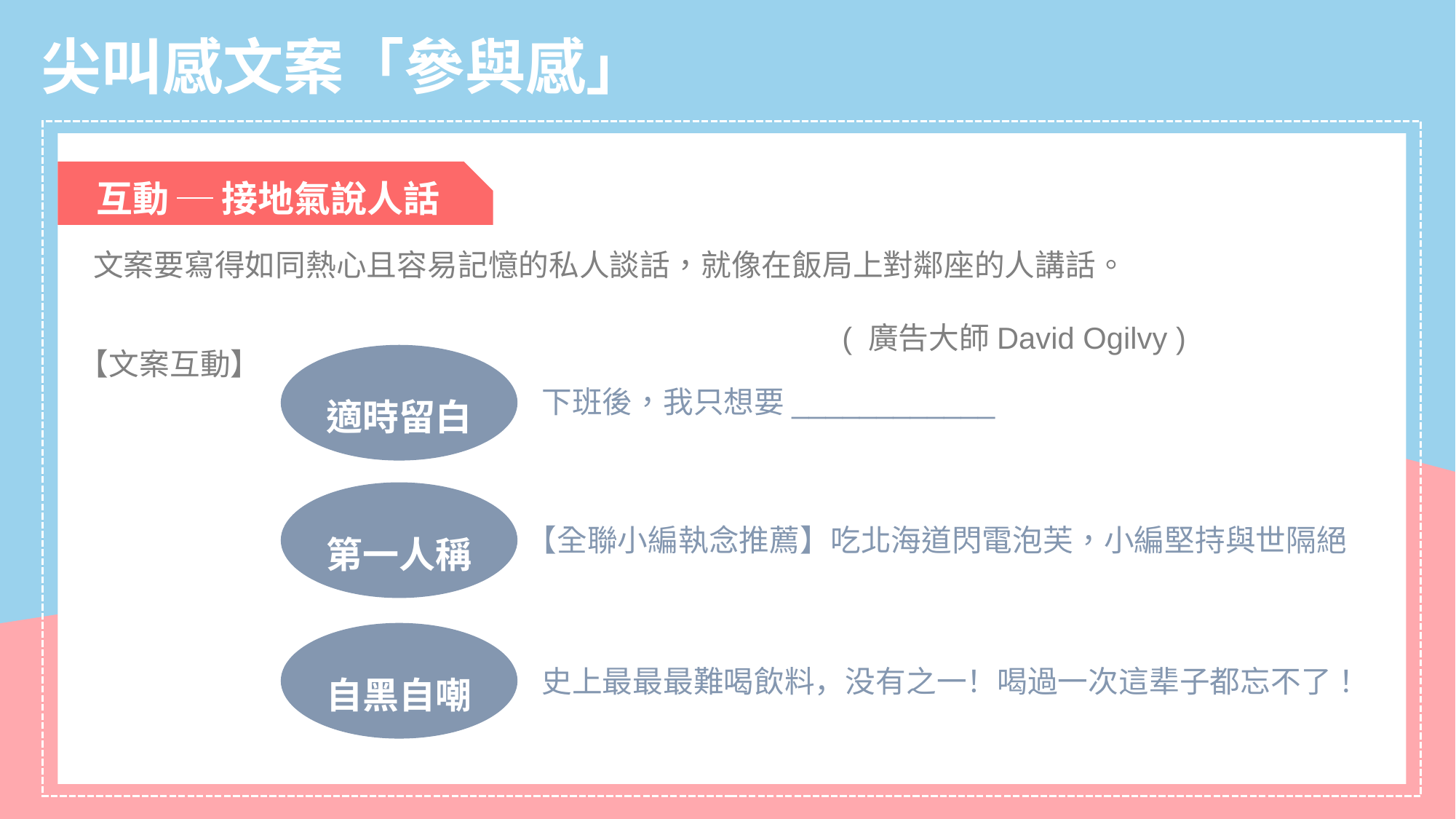

尖叫感文案「參與感」

互動 ─ 接地氣說人話
  文案要寫得如同熱心且容易記憶的私人談話，就像在飯局上對鄰座的人講話。
                                                                                            ( 廣告大師David Ogilvy )
【文案互動】
適時留白
下班後，我只想要____________

第一人稱
【全聯小編執念推薦】吃北海道閃電泡芙，小編堅持與世隔絕
自黑自嘲
史上最最最難喝飲料，没有之一！喝過一次這辈子都忘不了！